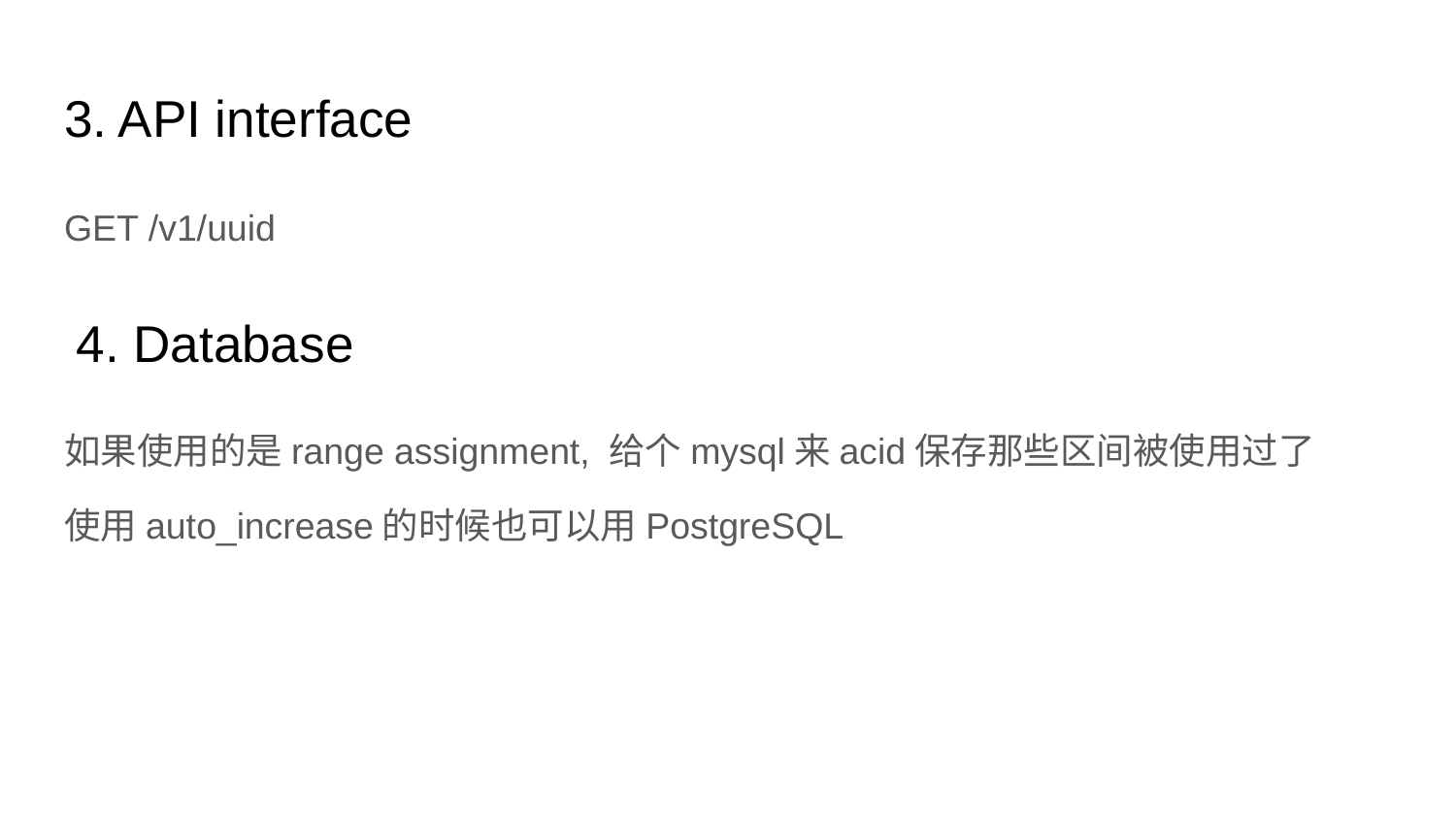

# 3. API interface
GET /v1/uuid

如果使用的是range assignment, 给个mysql来acid保存那些区间被使用过了
使用auto_increase的时候也可以用PostgreSQL
4. Database